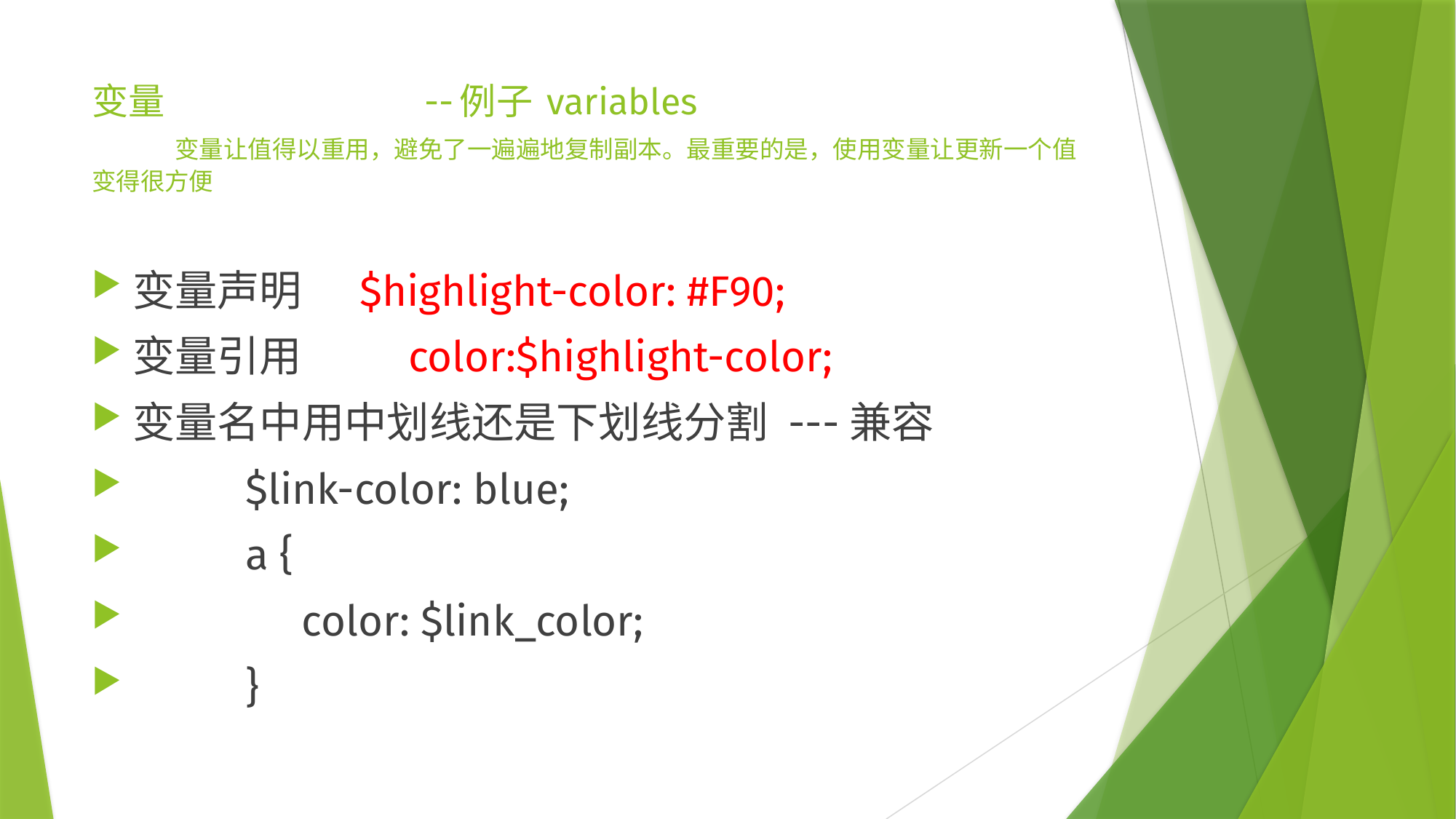

# 变量                               --例子 variables 变量让值得以重用，避免了一遍遍地复制副本。最重要的是，使用变量让更新一个值变得很方便
变量声明     $highlight-color: #F90;
变量引用	     color:$highlight-color;
变量名中用中划线还是下划线分割 ---兼容
          $link-color: blue;
          a {
               color: $link_color;
          }